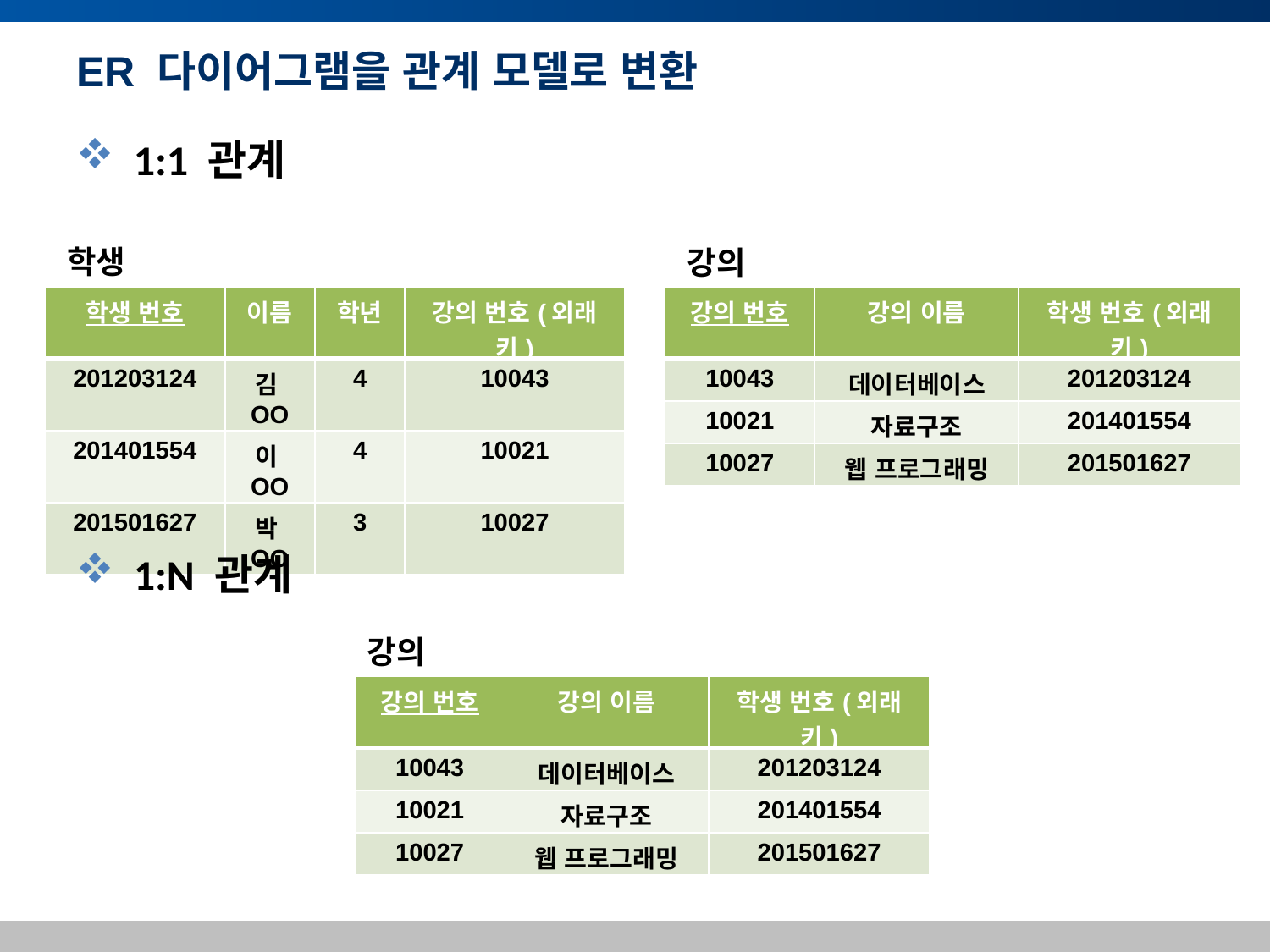

# ER 다이어그램을 관계 모델로 변환
  1:1 관계

  1:N 관계
학생
강의
| 학생 번호 | 이름 | 학년 | 강의 번호(외래키) |
| --- | --- | --- | --- |
| 201203124 | 김OO | 4 | 10043 |
| 201401554 | 이OO | 4 | 10021 |
| 201501627 | 박OO | 3 | 10027 |
| 강의 번호 | 강의 이름 | 학생 번호(외래키) |
| --- | --- | --- |
| 10043 | 데이터베이스 | 201203124 |
| 10021 | 자료구조 | 201401554 |
| 10027 | 웹 프로그래밍 | 201501627 |
강의
| 강의 번호 | 강의 이름 | 학생 번호(외래키) |
| --- | --- | --- |
| 10043 | 데이터베이스 | 201203124 |
| 10021 | 자료구조 | 201401554 |
| 10027 | 웹 프로그래밍 | 201501627 |